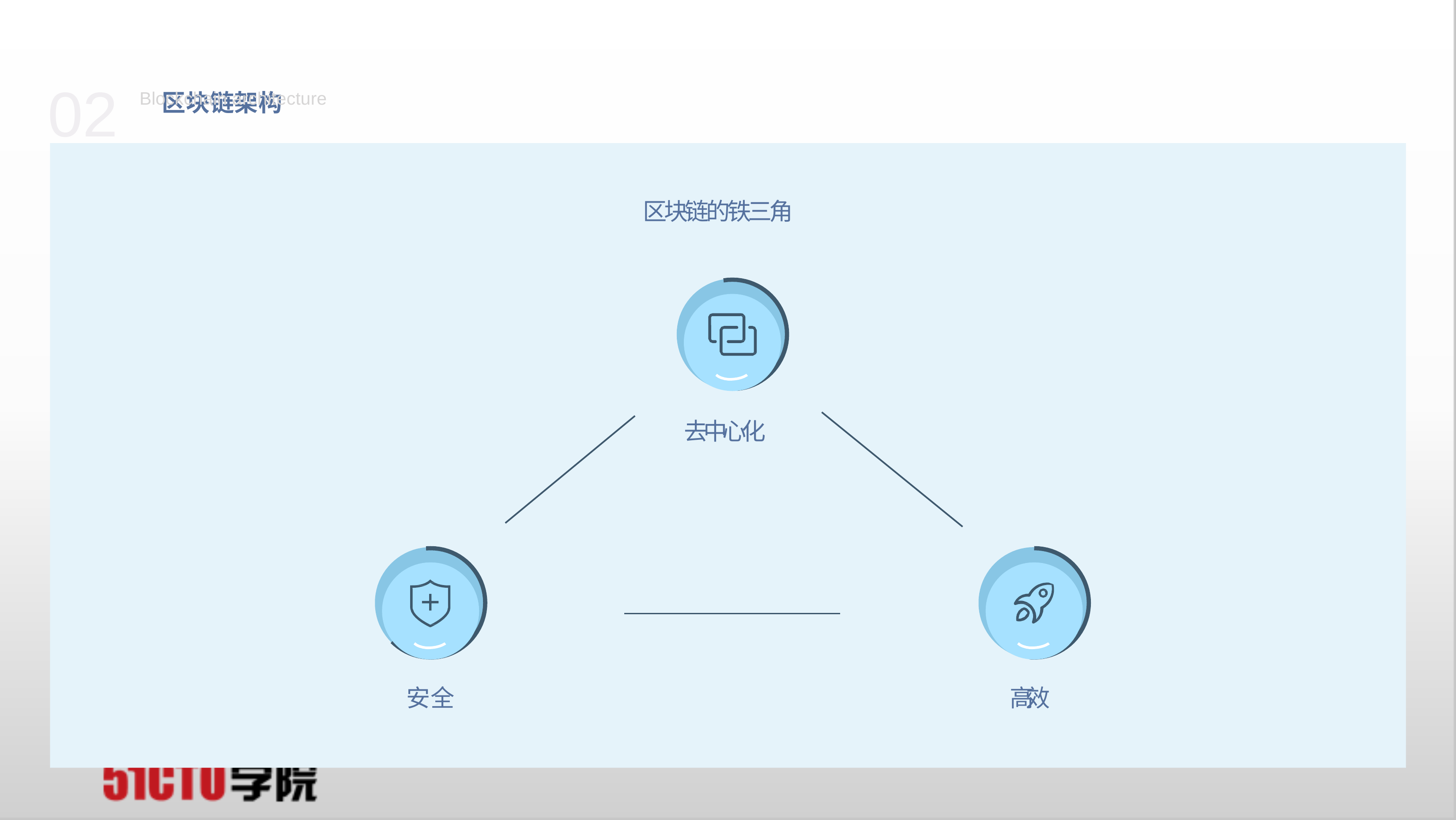

# 02 区块链架构
Blockchain architecture

区块链的铁三角

去中心化

安全
⾼效